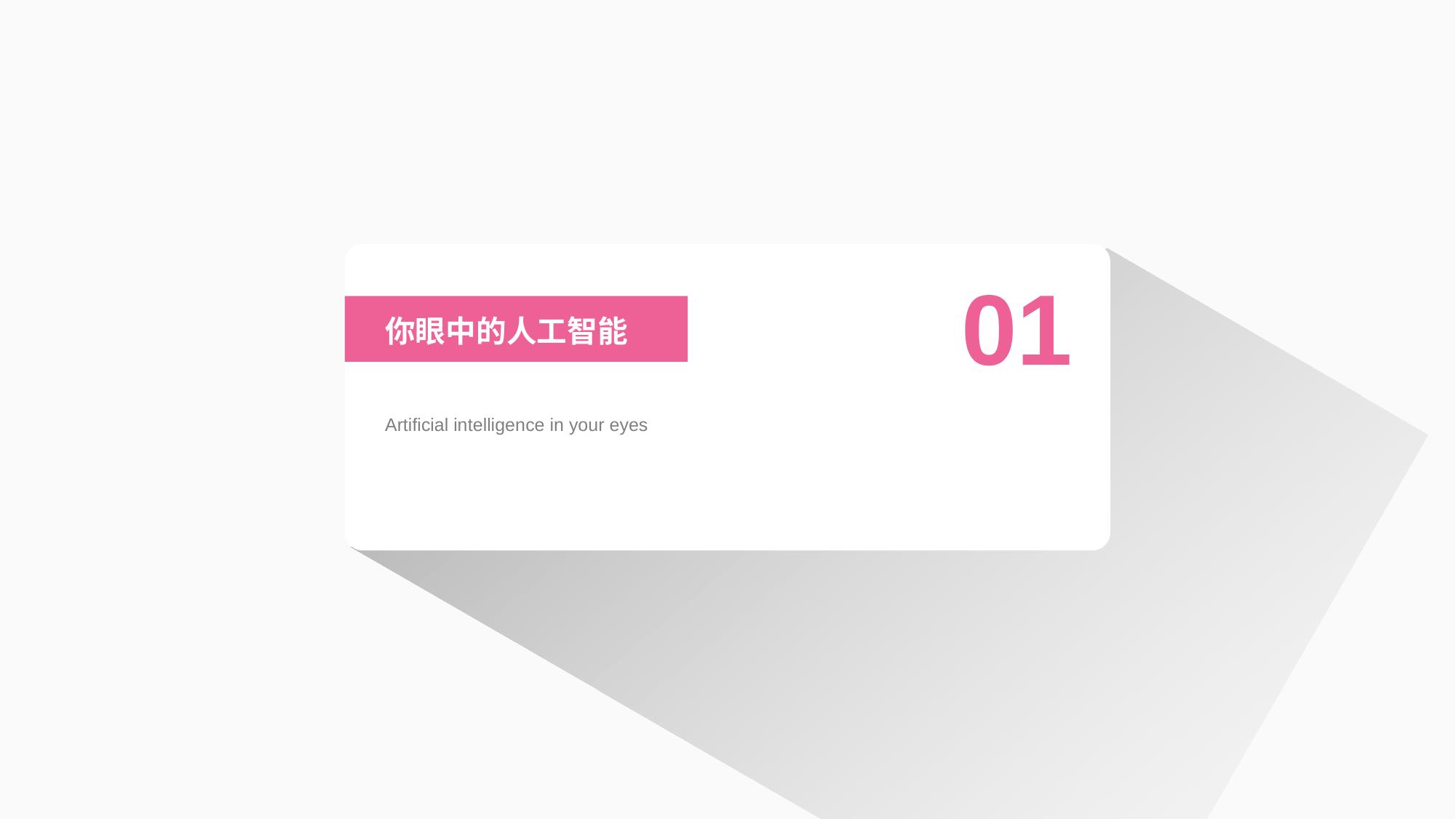

Artificial intelligence in your eyes
01

你眼中的人工智能
Artificial intelligence in your eyes